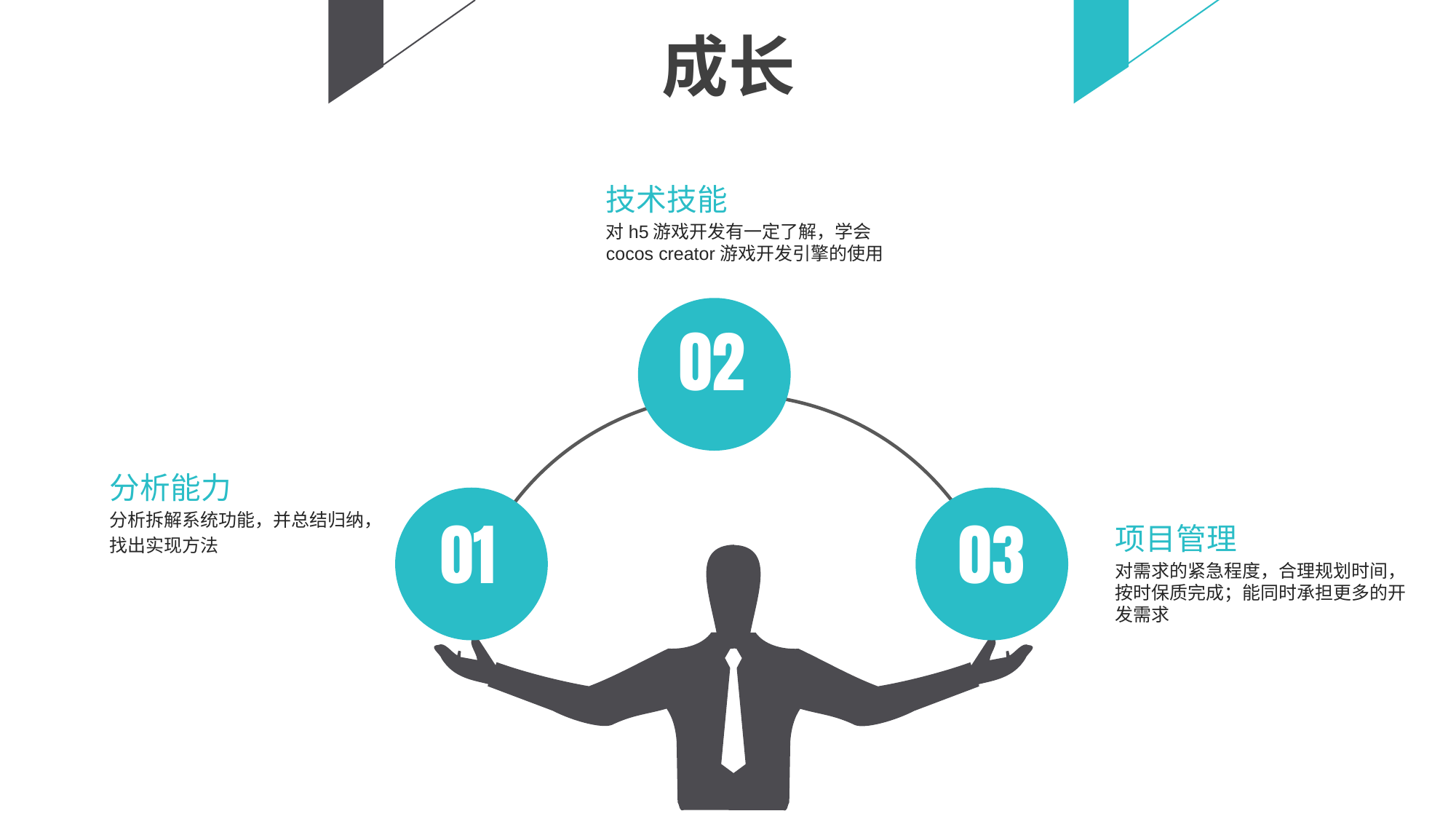

成长
技术技能
对h5游戏开发有一定了解，学会cocos creator游戏开发引擎的使用

02

分析能力
分析拆解系统功能，并总结归纳，
找出实现方法

01

03
项目管理
对需求的紧急程度，合理规划时间，按时保质完成；能同时承担更多的开发需求